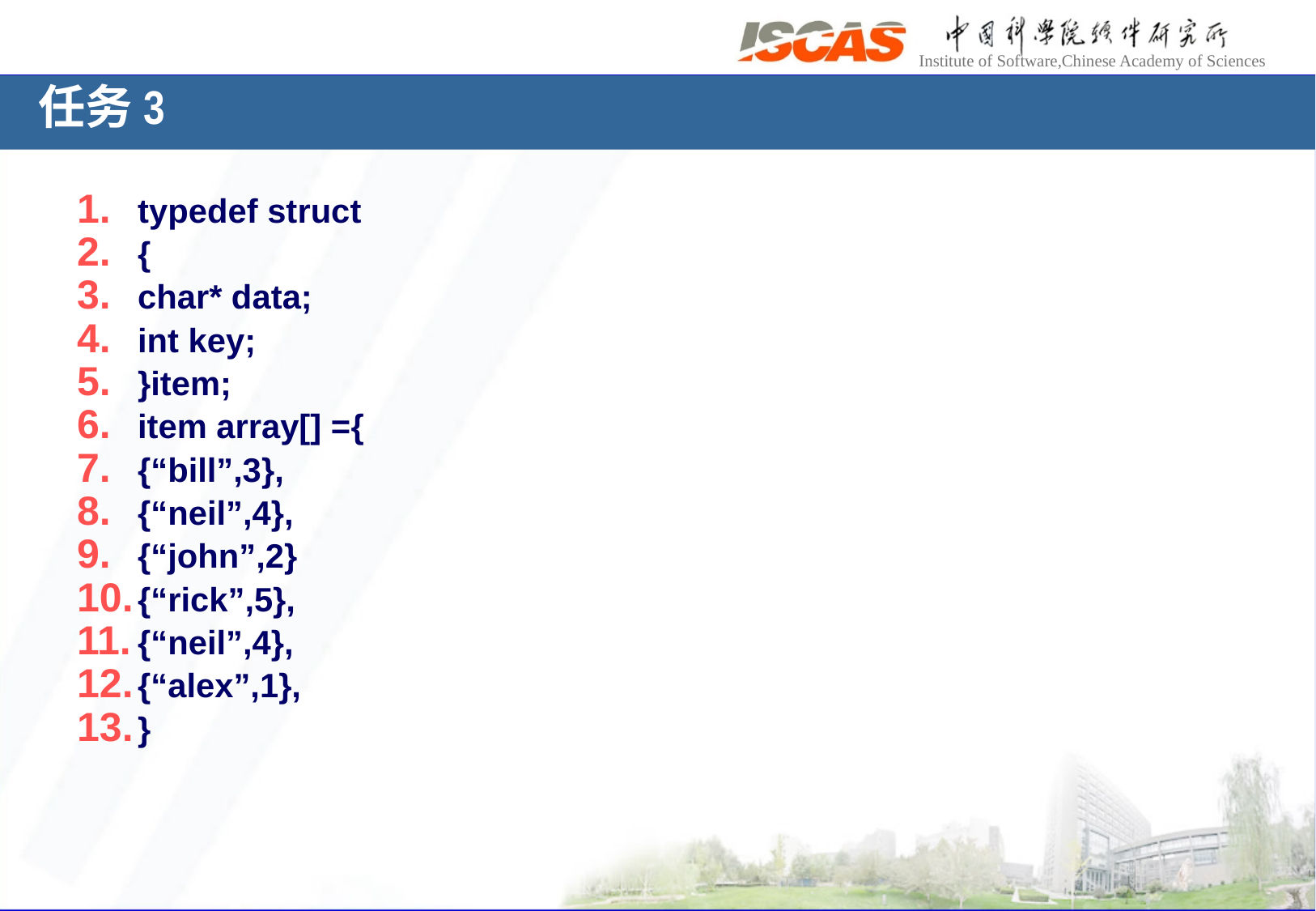

# 任务3
typedef struct
{
char* data;
int key;
}item;
item array[] ={
{“bill”,3},
{“neil”,4},
{“john”,2}
{“rick”,5},
{“neil”,4},
{“alex”,1},
}